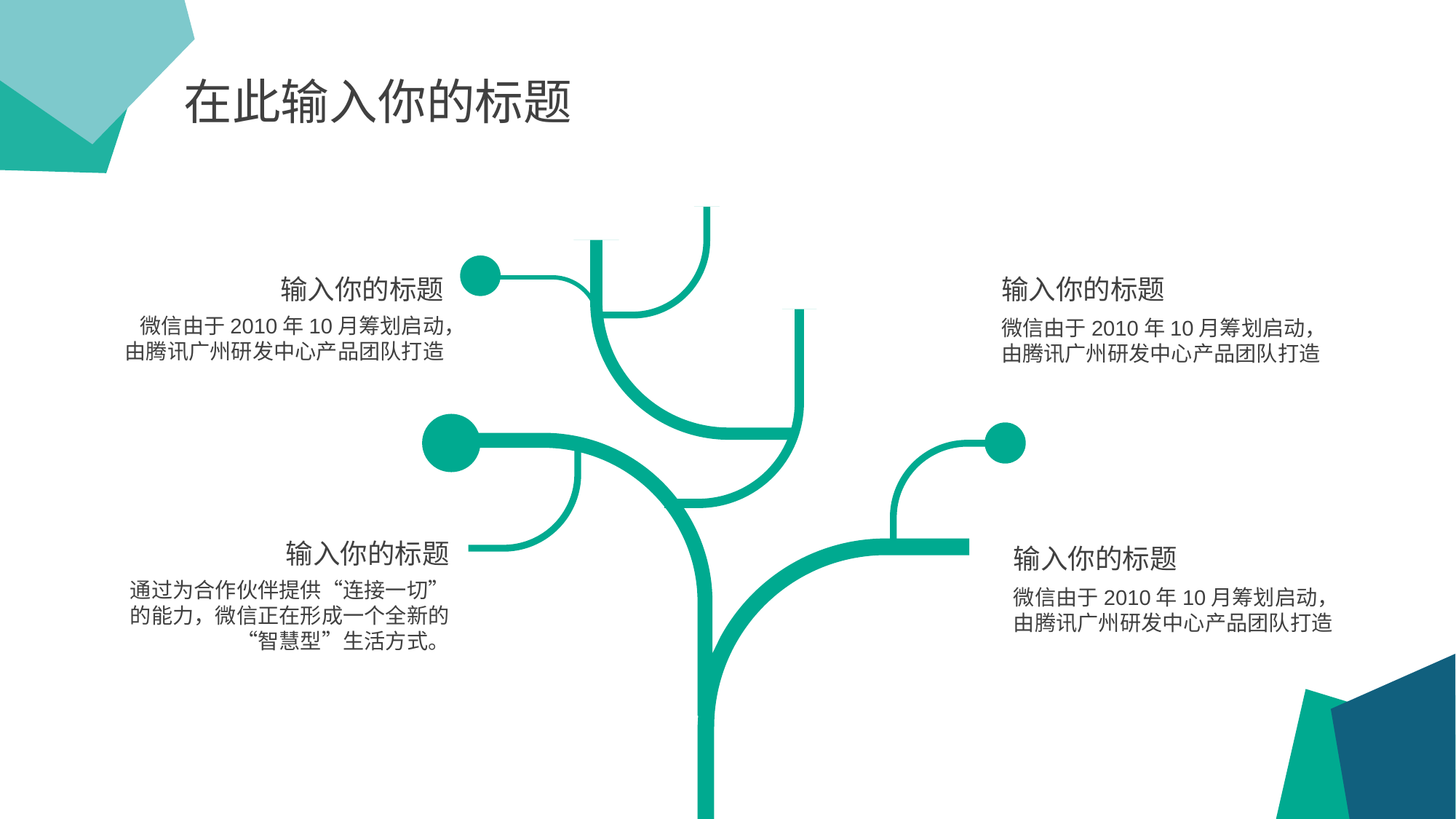

在此输入你的标题

输入你的标题
输入你的标题

微信由于2010年10月筹划启动，由腾讯广州研发中心产品团队打造
微信由于2010年10月筹划启动，由腾讯广州研发中心产品团队打造

输入你的标题
输入你的标题
通过为合作伙伴提供“连接一切”的能力，微信正在形成一个全新的“智慧型”生活方式。
微信由于2010年10月筹划启动，由腾讯广州研发中心产品团队打造